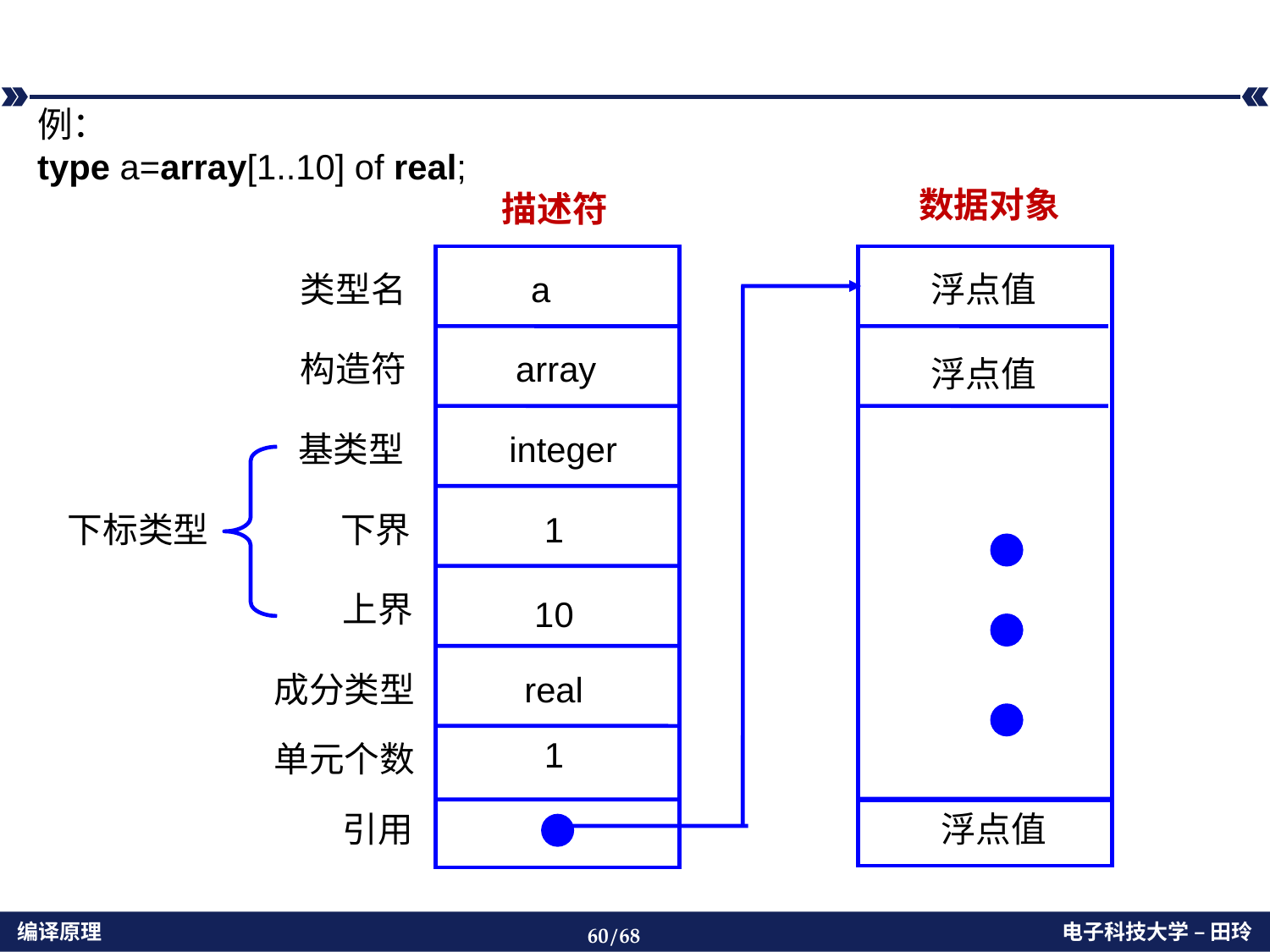

#
例：
type a=array[1..10] of real;
数据对象
描述符

类型名
a
浮点值

构造符
array
浮点值

基类型
integer

下标类型
下界
1

上界
10

成分类型
real

1
单元个数

引用
浮点值